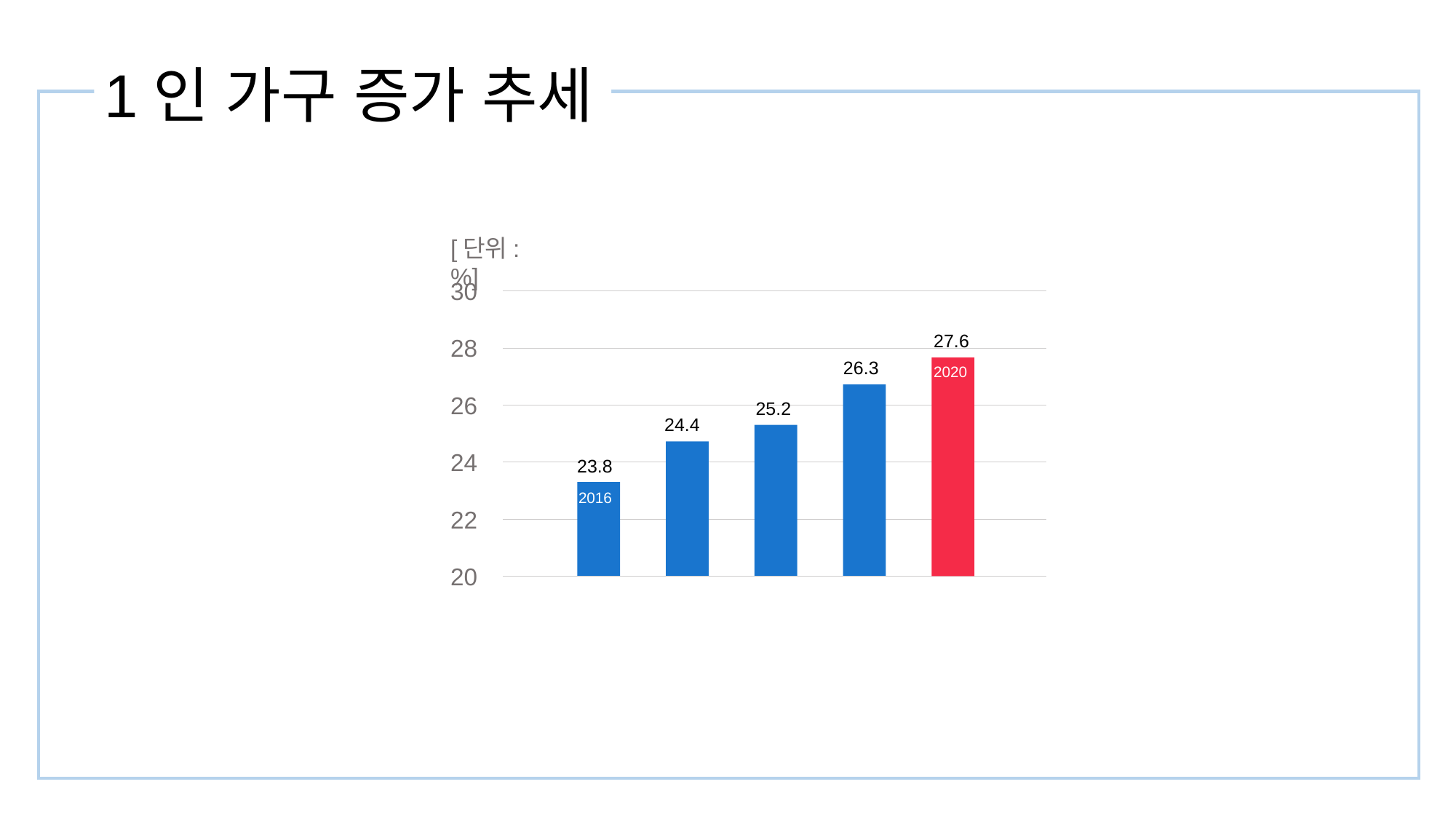

1인 가구 증가 추세

[단위: %]
30
27.6
28
26.3
2020

26
25.2
24.4

24
23.8

2016
22
20